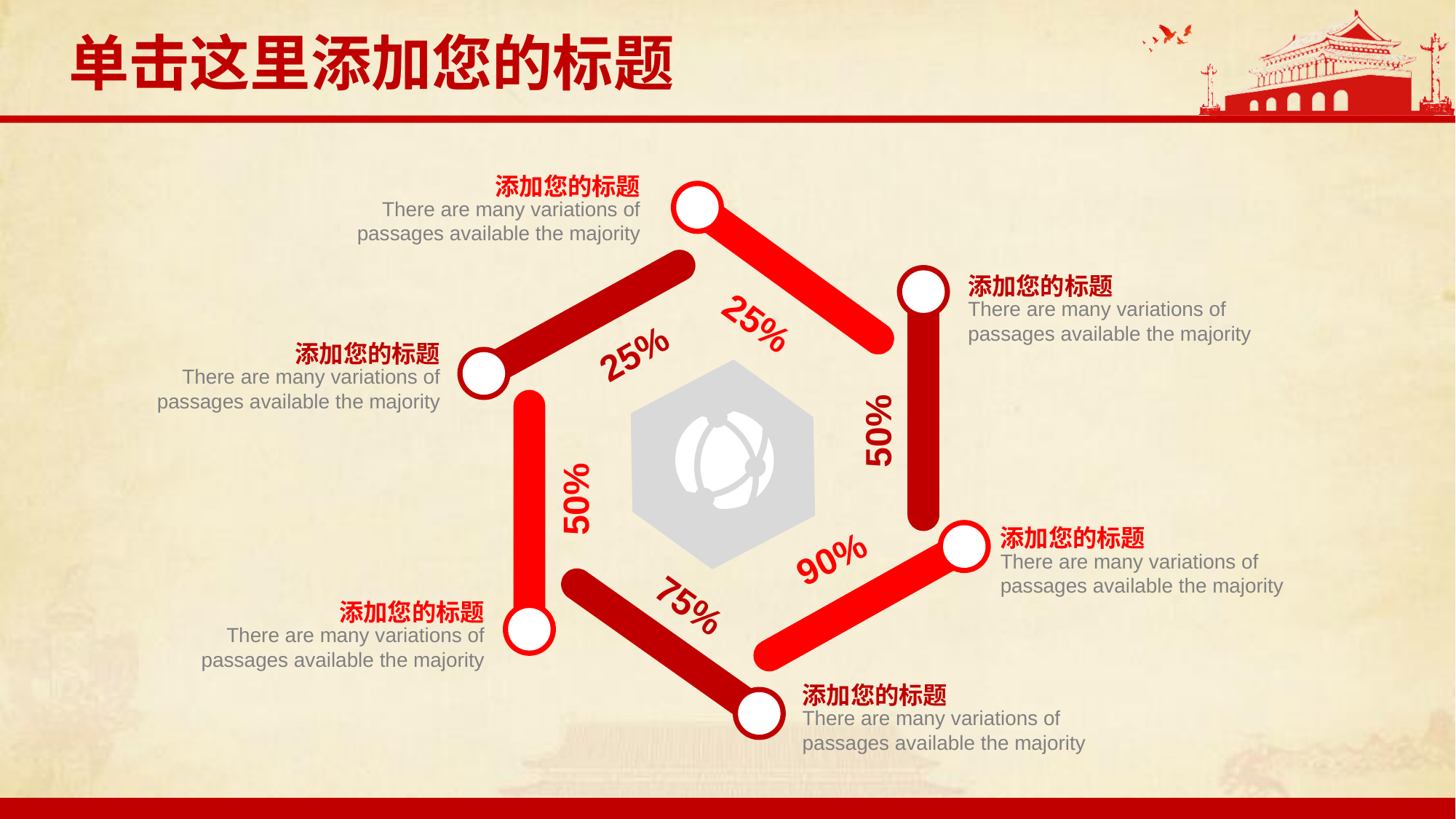

单击这里添加您的标题

添加您的标题
There are many variations of passages available the majority

添加您的标题
There are many variations of passages available the majority
25%
25%
添加您的标题
There are many variations of passages available the majority

50%

50%

添加您的标题
There are many variations of passages available the majority
90%
75%
添加您的标题
There are many variations of passages available the majority
添加您的标题
There are many variations of passages available the majority